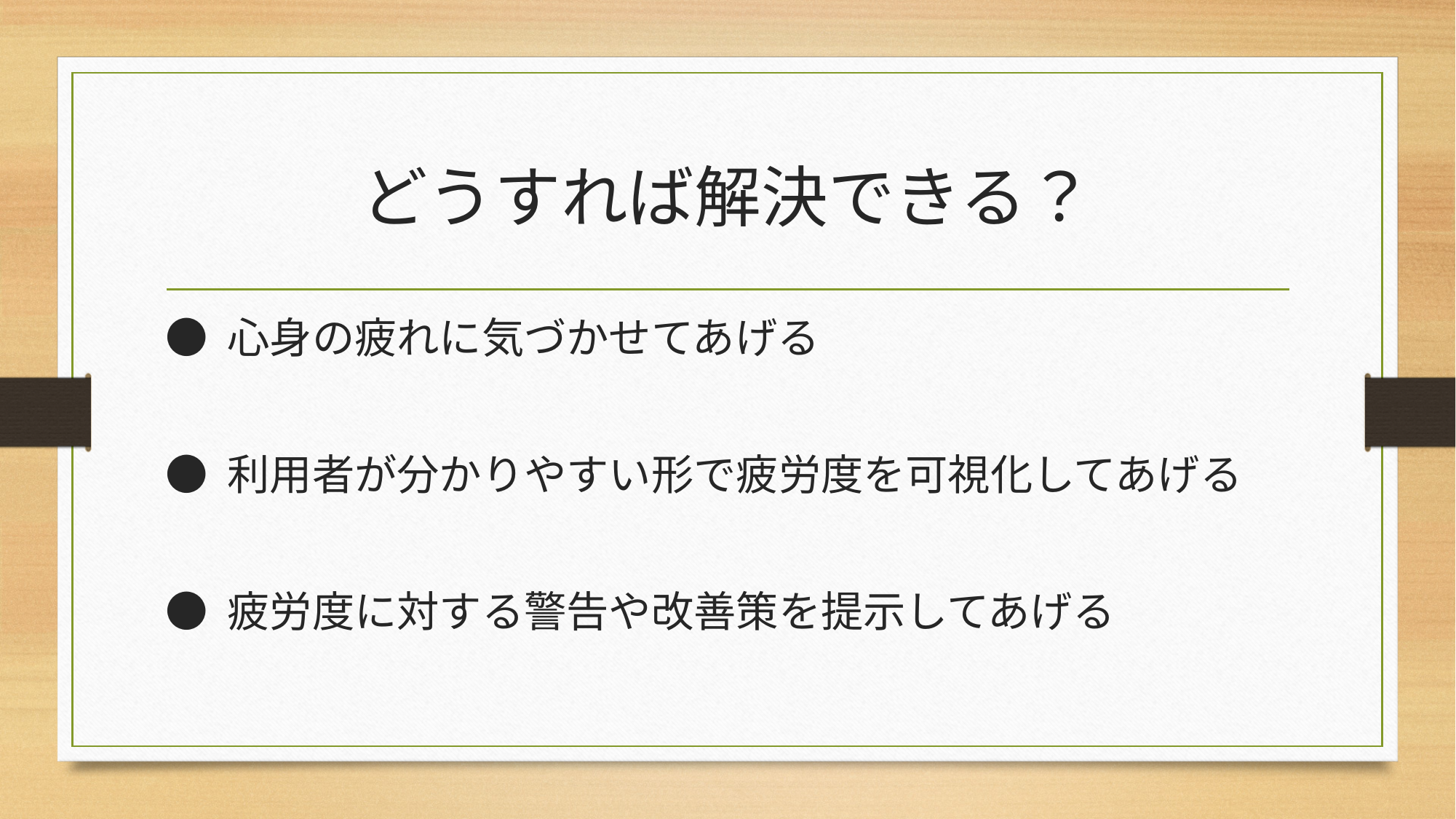

# どうすれば解決できる？
● 心身の疲れに気づかせてあげる

● 利用者が分かりやすい形で疲労度を可視化してあげる

● 疲労度に対する警告や改善策を提示してあげる